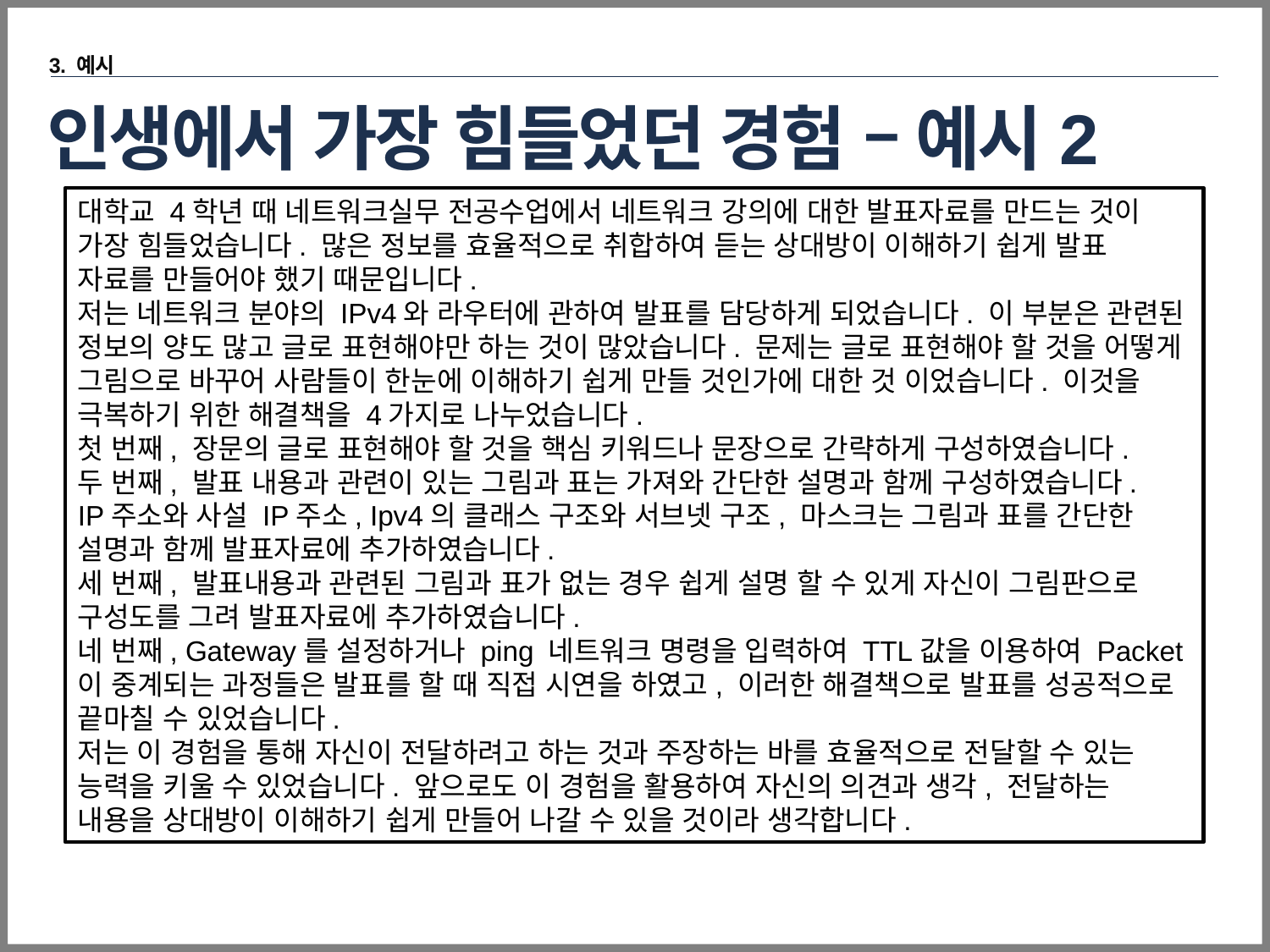

3. 예시
# 인생에서 가장 힘들었던 경험 – 예시2
대학교 4학년 때 네트워크실무 전공수업에서 네트워크 강의에 대한 발표자료를 만드는 것이 가장 힘들었습니다. 많은 정보를 효율적으로 취합하여 듣는 상대방이 이해하기 쉽게 발표 자료를 만들어야 했기 때문입니다.
저는 네트워크 분야의 IPv4와 라우터에 관하여 발표를 담당하게 되었습니다. 이 부분은 관련된 정보의 양도 많고 글로 표현해야만 하는 것이 많았습니다. 문제는 글로 표현해야 할 것을 어떻게 그림으로 바꾸어 사람들이 한눈에 이해하기 쉽게 만들 것인가에 대한 것 이었습니다. 이것을 극복하기 위한 해결책을 4가지로 나누었습니다.
첫 번째, 장문의 글로 표현해야 할 것을 핵심 키워드나 문장으로 간략하게 구성하였습니다.
두 번째, 발표 내용과 관련이 있는 그림과 표는 가져와 간단한 설명과 함께 구성하였습니다.
IP주소와 사설 IP주소, Ipv4의 클래스 구조와 서브넷 구조, 마스크는 그림과 표를 간단한 설명과 함께 발표자료에 추가하였습니다.
세 번째, 발표내용과 관련된 그림과 표가 없는 경우 쉽게 설명 할 수 있게 자신이 그림판으로 구성도를 그려 발표자료에 추가하였습니다.
네 번째, Gateway를 설정하거나 ping 네트워크 명령을 입력하여 TTL값을 이용하여 Packet이 중계되는 과정들은 발표를 할 때 직접 시연을 하였고, 이러한 해결책으로 발표를 성공적으로 끝마칠 수 있었습니다.
저는 이 경험을 통해 자신이 전달하려고 하는 것과 주장하는 바를 효율적으로 전달할 수 있는 능력을 키울 수 있었습니다. 앞으로도 이 경험을 활용하여 자신의 의견과 생각, 전달하는 내용을 상대방이 이해하기 쉽게 만들어 나갈 수 있을 것이라 생각합니다.